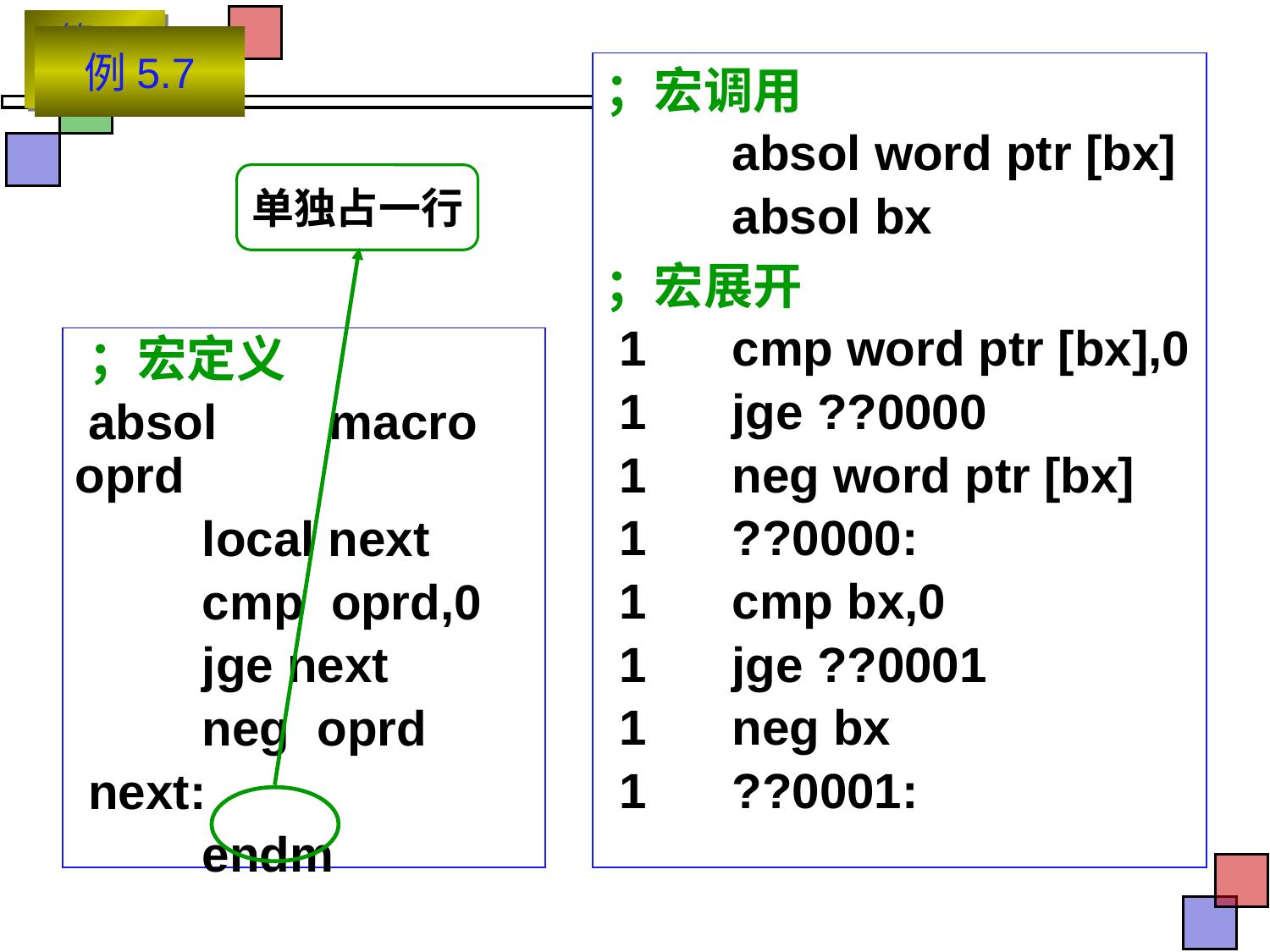

# 例5.7
；宏调用
	absol word ptr [bx]
	absol bx
；宏展开
 1	cmp word ptr [bx],0
 1	jge ??0000
 1	neg word ptr [bx]
 1	??0000:
 1	cmp bx,0
 1	jge ??0001
 1	neg bx
 1	??0001:
单独占一行

；宏定义
absol	macro oprd
	local next
	cmp  oprd,0
	jge next
	neg  oprd
next:
	endm